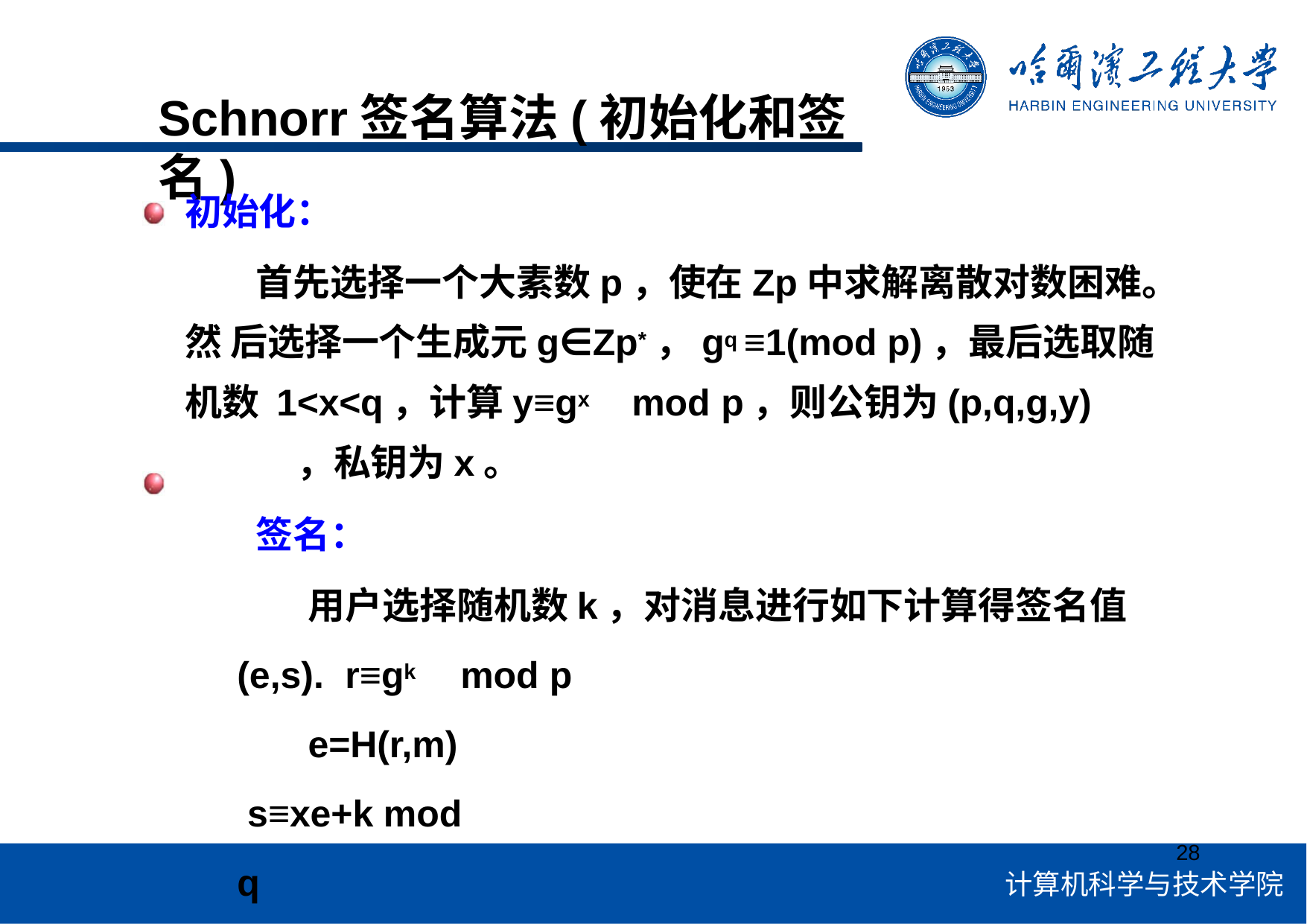

# Schnorr签名算法(初始化和签名)
初始化：
首先选择一个大素数p，使在Zp中求解离散对数困难。然 后选择一个生成元g∈Zp*，gq ≡1(mod p)，最后选取随机数 1<x<q，计算y≡gx	mod p，则公钥为(p,q,g,y)	，私钥为x。
签名：
用户选择随机数k，对消息进行如下计算得签名值(e,s).  r≡gk	mod p
e=H(r,m)  s≡xe+k mod q

28